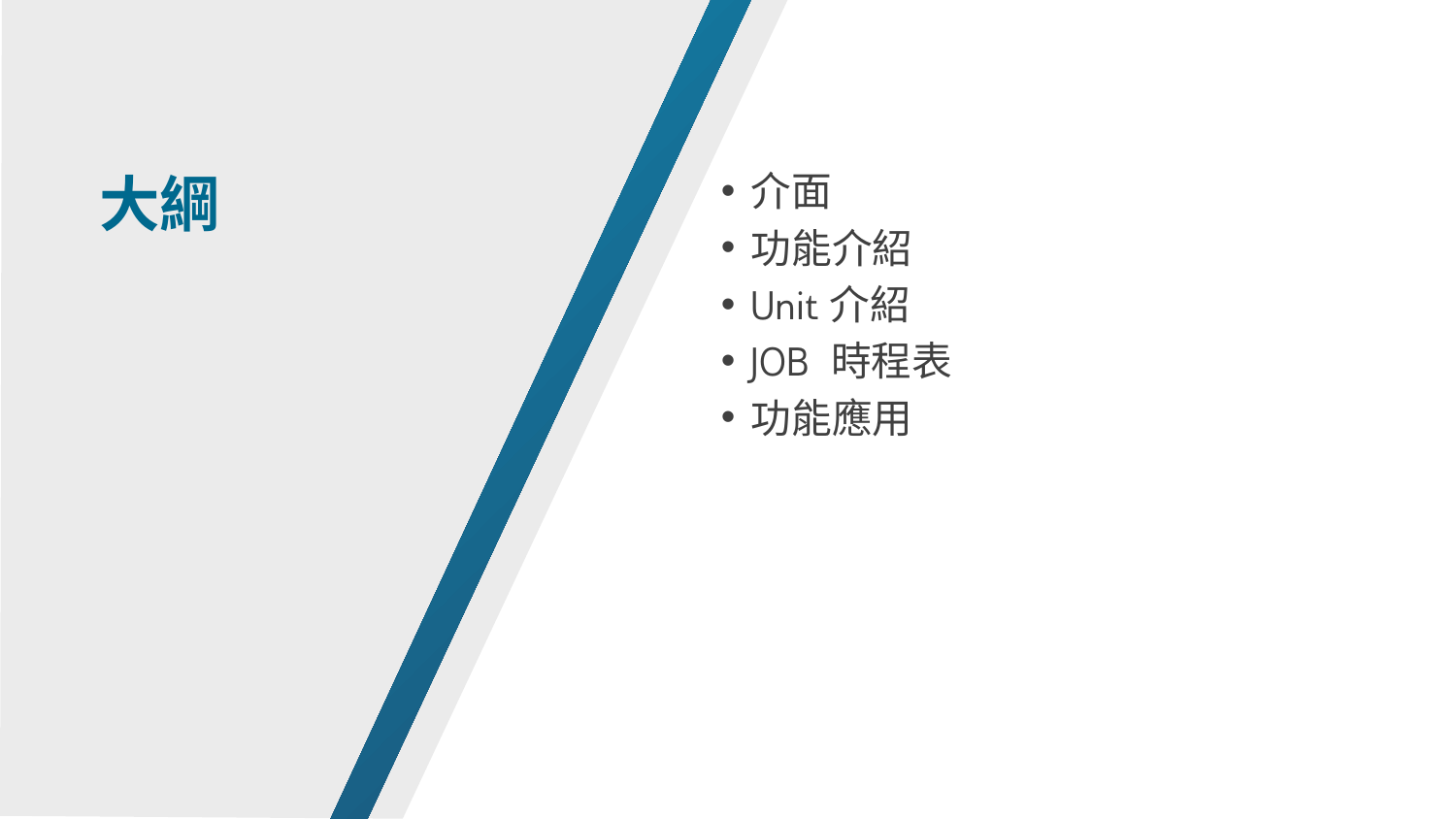

大綱
介面
功能介紹
Unit介紹
JOB 時程表
功能應用